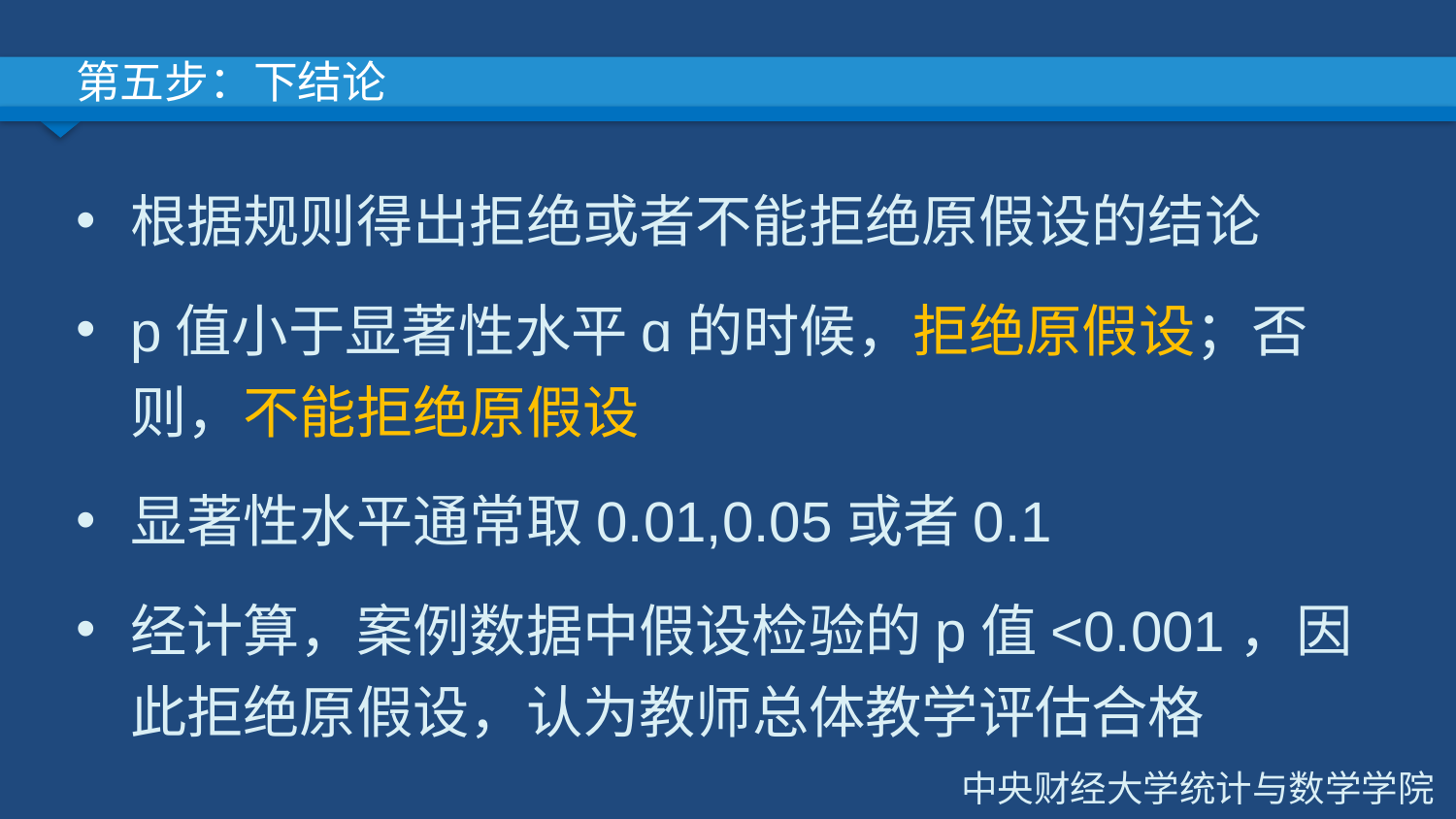

# 第五步：下结论
根据规则得出拒绝或者不能拒绝原假设的结论
p值小于显著性水平ɑ的时候，拒绝原假设；否则，不能拒绝原假设
显著性水平通常取0.01,0.05或者0.1
经计算，案例数据中假设检验的p值<0.001，因此拒绝原假设，认为教师总体教学评估合格